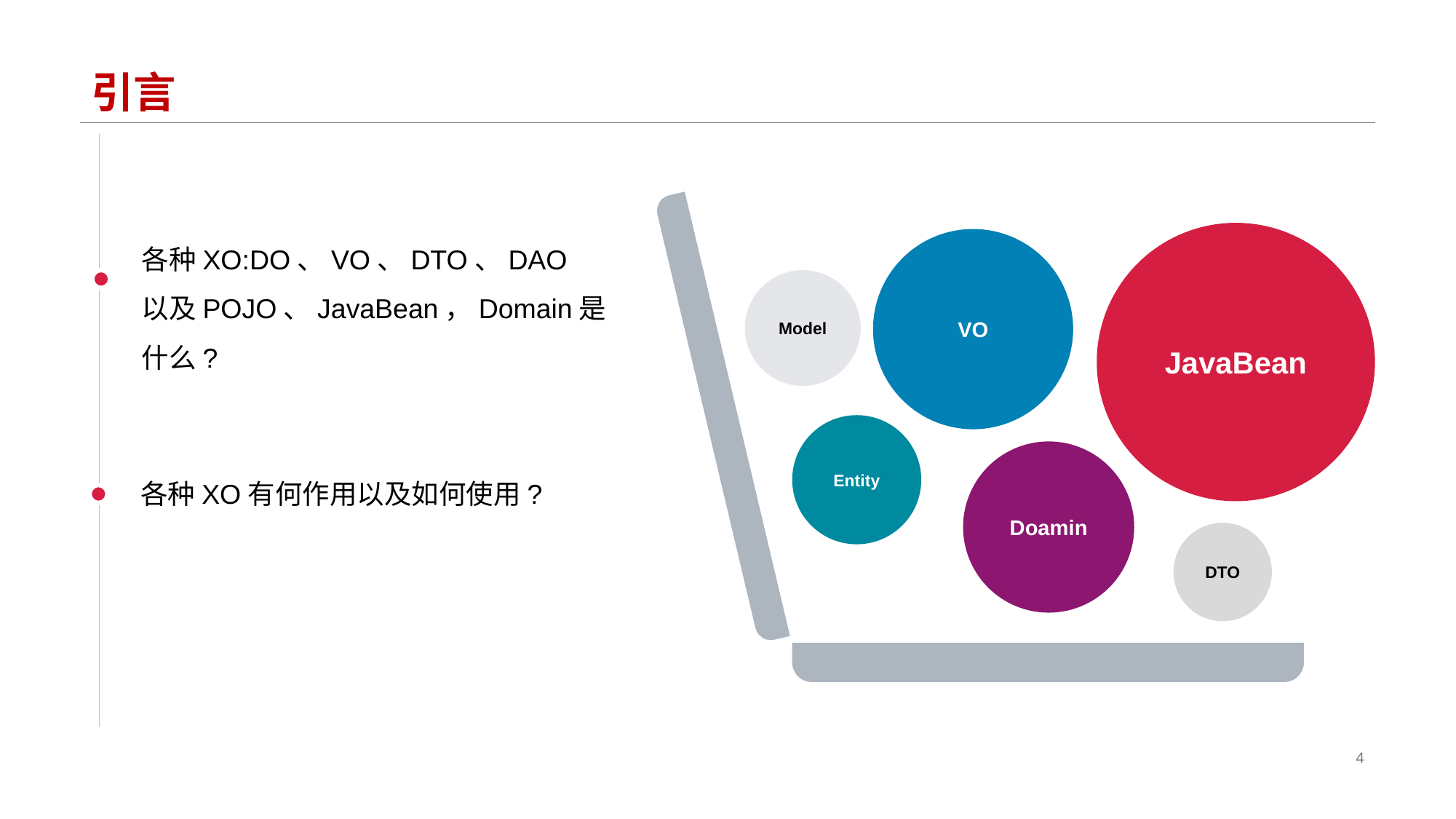

# 引言
JavaBean
VO
Model

Entity
Doamin
DTO

各种XO:DO、VO、DTO、DAO
以及POJO、JavaBean，Domain是什么?

各种XO有何作用以及如何使用?
4